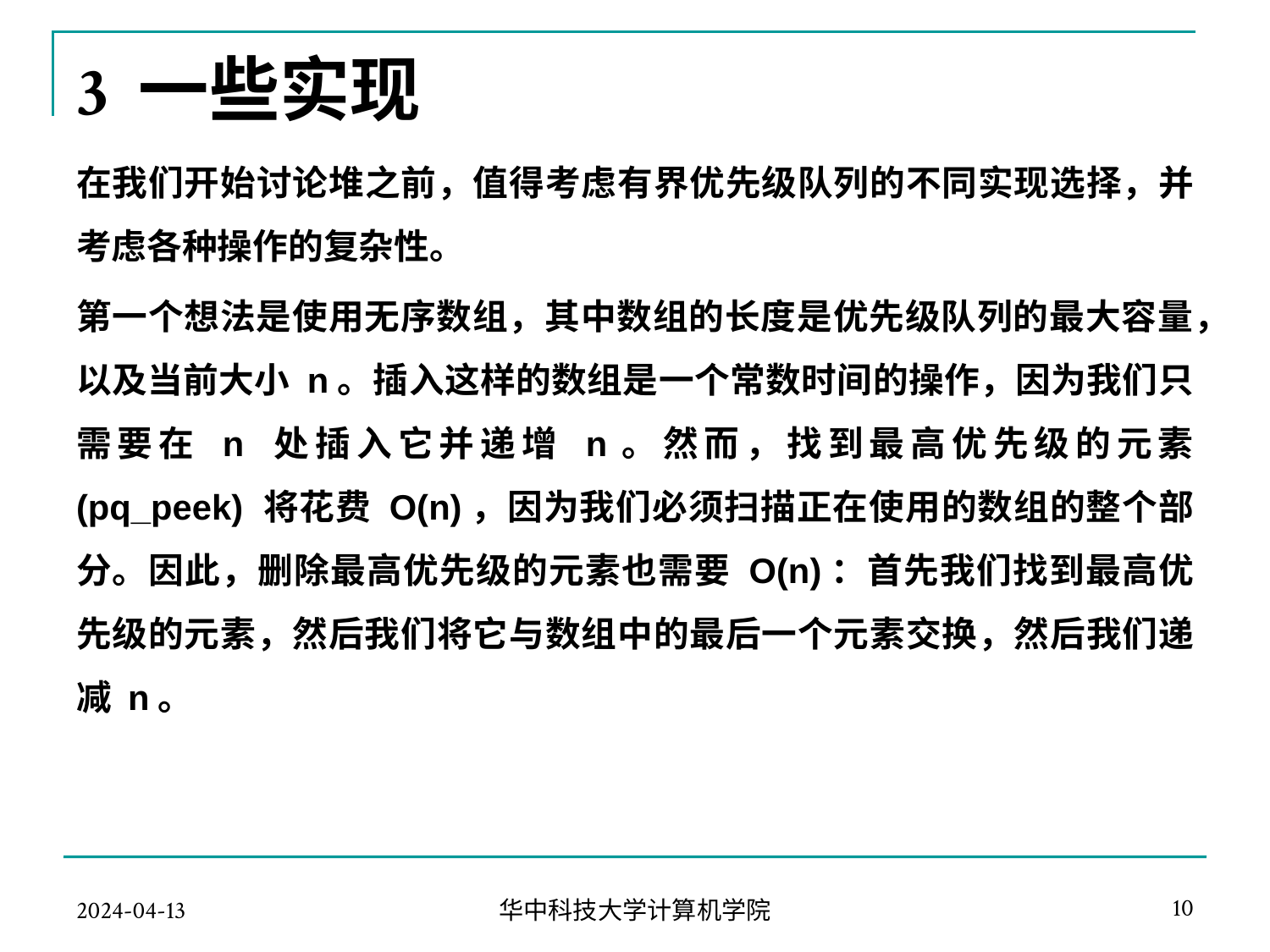

# 3 一些实现
在我们开始讨论堆之前，值得考虑有界优先级队列的不同实现选择，并考虑各种操作的复杂性。
第一个想法是使用无序数组，其中数组的长度是优先级队列的最大容量，以及当前大小 n。插入这样的数组是一个常数时间的操作，因为我们只需要在 n 处插入它并递增 n。然而，找到最高优先级的元素 (pq_peek) 将花费 O(n)，因为我们必须扫描正在使用的数组的整个部分。因此，删除最高优先级的元素也需要 O(n)：首先我们找到最高优先级的元素，然后我们将它与数组中的最后一个元素交换，然后我们递减 n。
2024-04-13
10
华中科技大学计算机学院